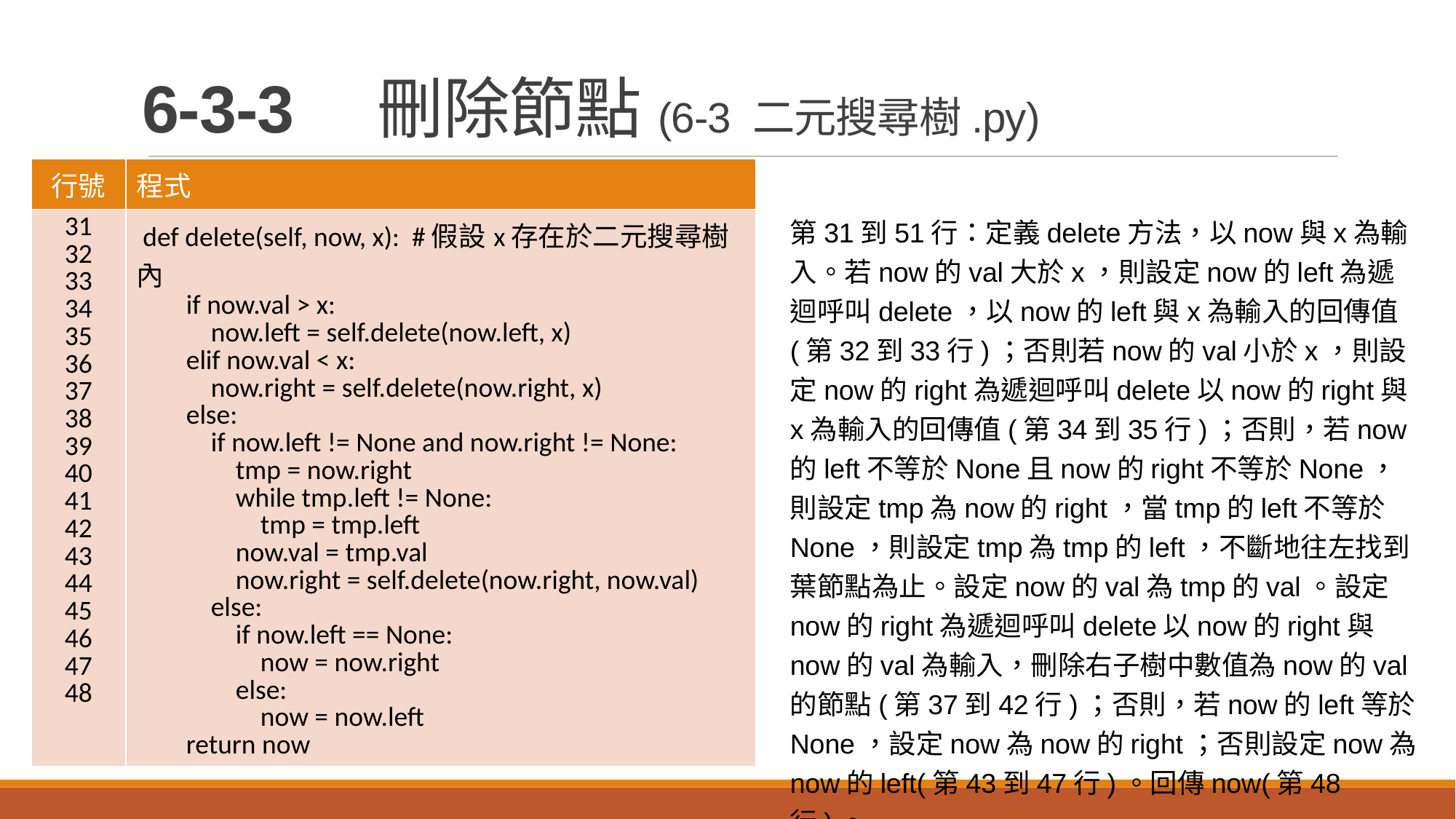

# 6-3-3　刪除節點(6-3 二元搜尋樹.py)
| 行號 | 程式 |
| --- | --- |
| 31 32 33 34 35 36 37 38 39 40 41 42 43 44 45 46 47 48 | def delete(self, now, x): #假設x存在於二元搜尋樹內 if now.val > x: now.left = self.delete(now.left, x) elif now.val < x: now.right = self.delete(now.right, x) else: if now.left != None and now.right != None: tmp = now.right while tmp.left != None: tmp = tmp.left now.val = tmp.val now.right = self.delete(now.right, now.val) else: if now.left == None: now = now.right else: now = now.left return now |
刪除節點程式如下。
第31到51行：定義delete方法，以now與x為輸入。若now的val大於x，則設定now的left為遞迴呼叫delete，以now的left與x為輸入的回傳值(第32到33行)；否則若now的val小於x，則設定now的right為遞迴呼叫delete以now的right與x為輸入的回傳值(第34到35行)；否則，若now的left不等於None且now的right不等於None，則設定tmp為now的right，當tmp的left不等於None，則設定tmp為tmp的left，不斷地往左找到葉節點為止。設定now的val為tmp的val。設定now的right為遞迴呼叫delete以now的right與now的val為輸入，刪除右子樹中數值為now的val的節點(第37到42行)；否則，若now的left等於None，設定now為now的right；否則設定now為now的left(第43到47行)。回傳now(第48行)。